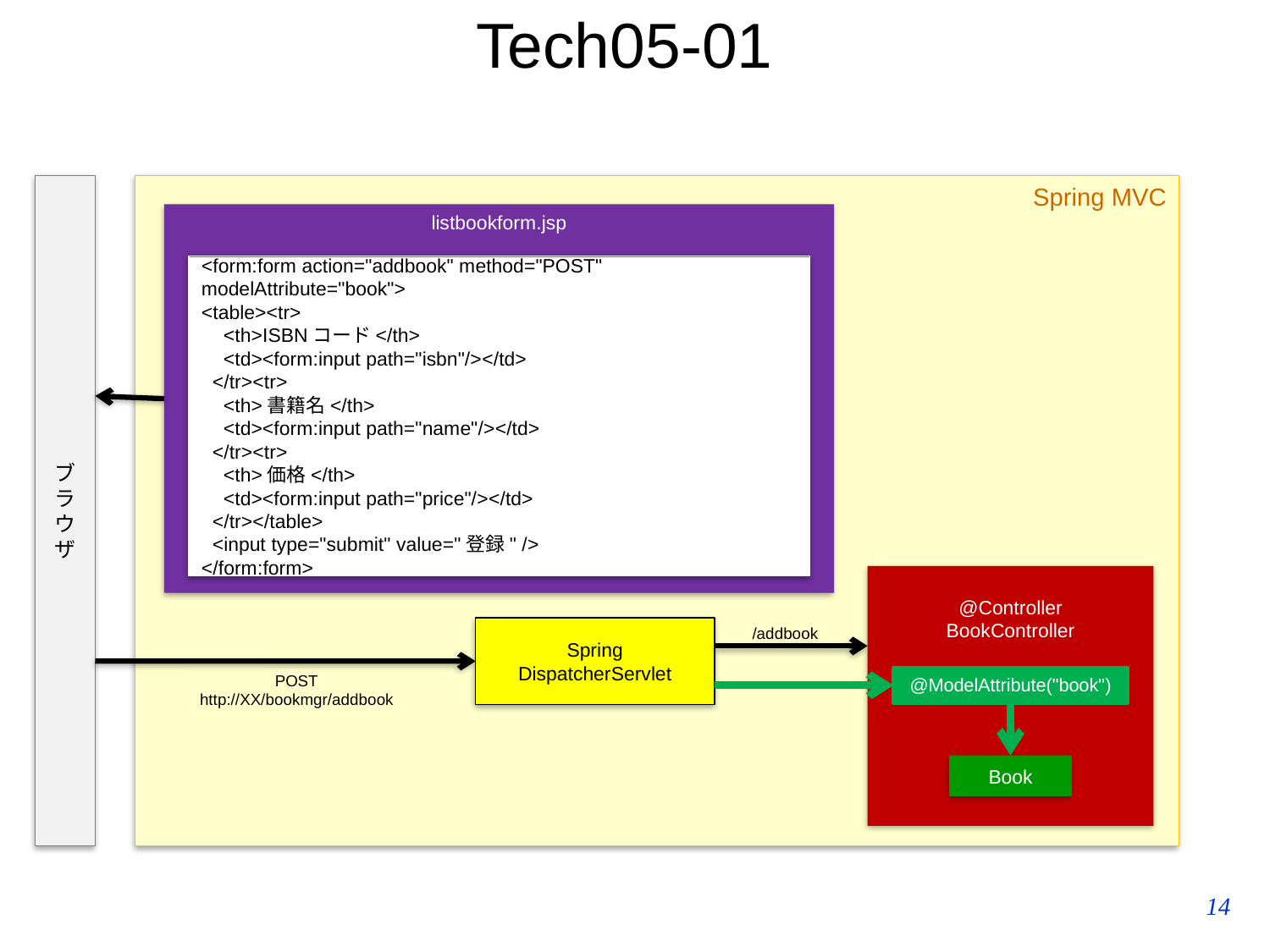

# Tech05-01
ブラウザ
Spring MVC
listbookform.jsp
<form:form action="addbook" method="POST" modelAttribute="book">
<table><tr>
    <th>ISBNコード</th>
    <td><form:input path="isbn"/></td>
  </tr><tr>
    <th>書籍名</th>
    <td><form:input path="name"/></td>
  </tr><tr>
    <th>価格</th>
    <td><form:input path="price"/></td>
  </tr></table>
  <input type="submit" value="登録" />
</form:form>
Spring DispatcherServlet

@Controller
BookController
/addbook
POST
http://XX/bookmgr/addbook
@ModelAttribute("book")
Book
14